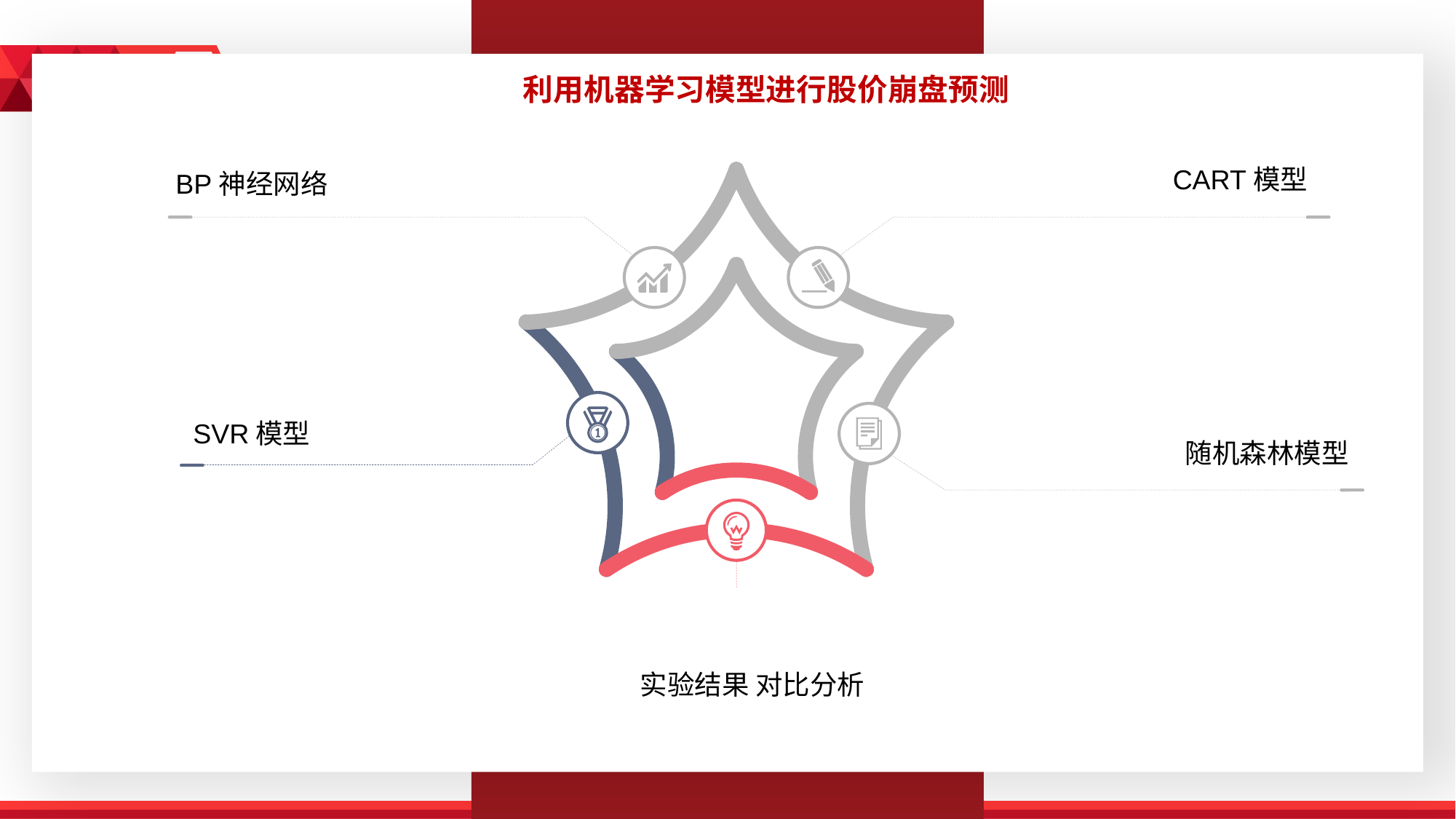

利用机器学习模型进行股价崩盘预测
CART模型

BP神经网络

SVR模型

随机森林模型

实验结果 对比分析